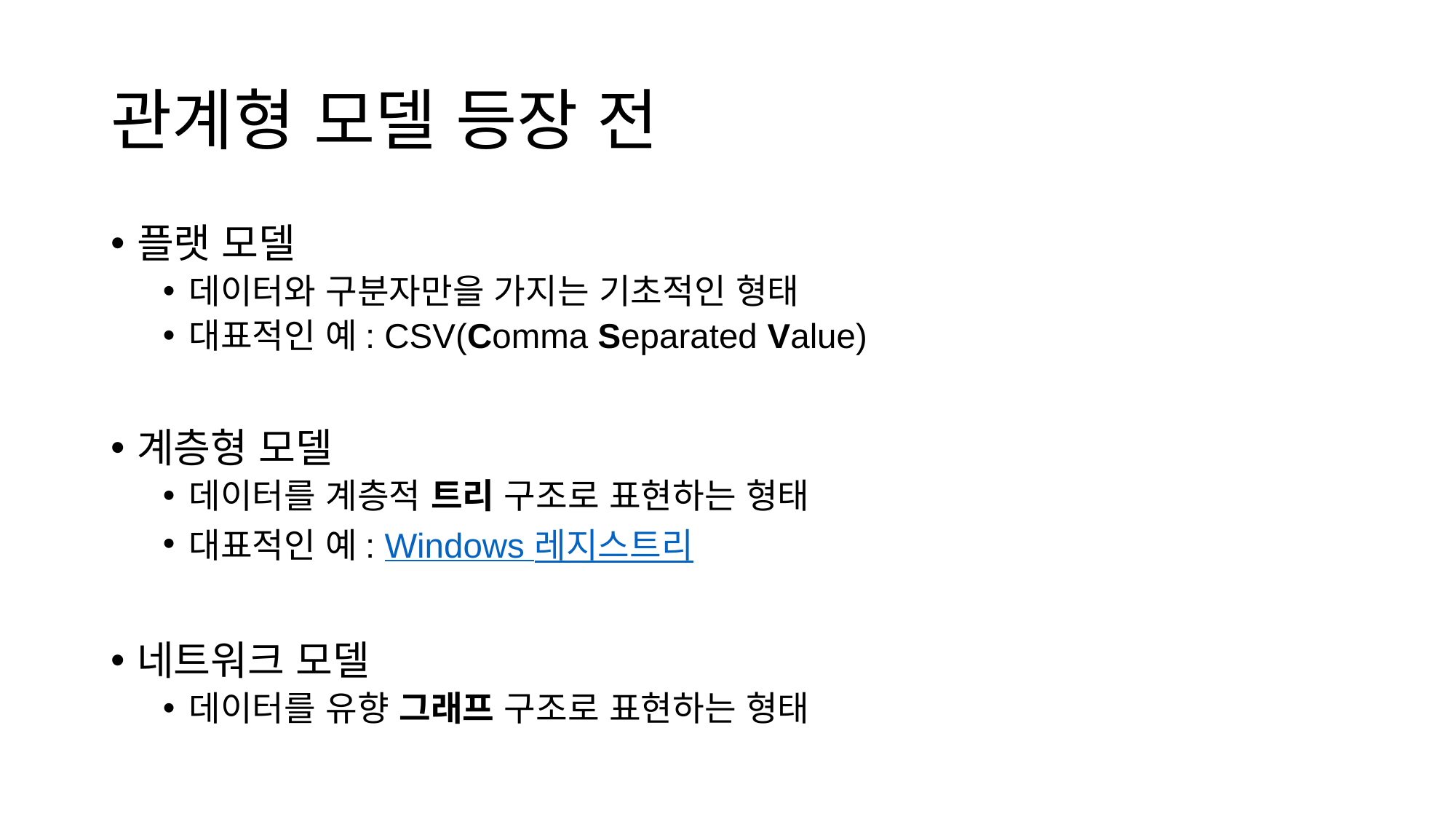

# 관계형 모델 등장 전
플랫 모델
데이터와 구분자만을 가지는 기초적인 형태
대표적인 예: CSV(Comma Separated Value)

계층형 모델
데이터를 계층적 트리 구조로 표현하는 형태
대표적인 예: Windows 레지스트리

네트워크 모델
데이터를 유향 그래프 구조로 표현하는 형태